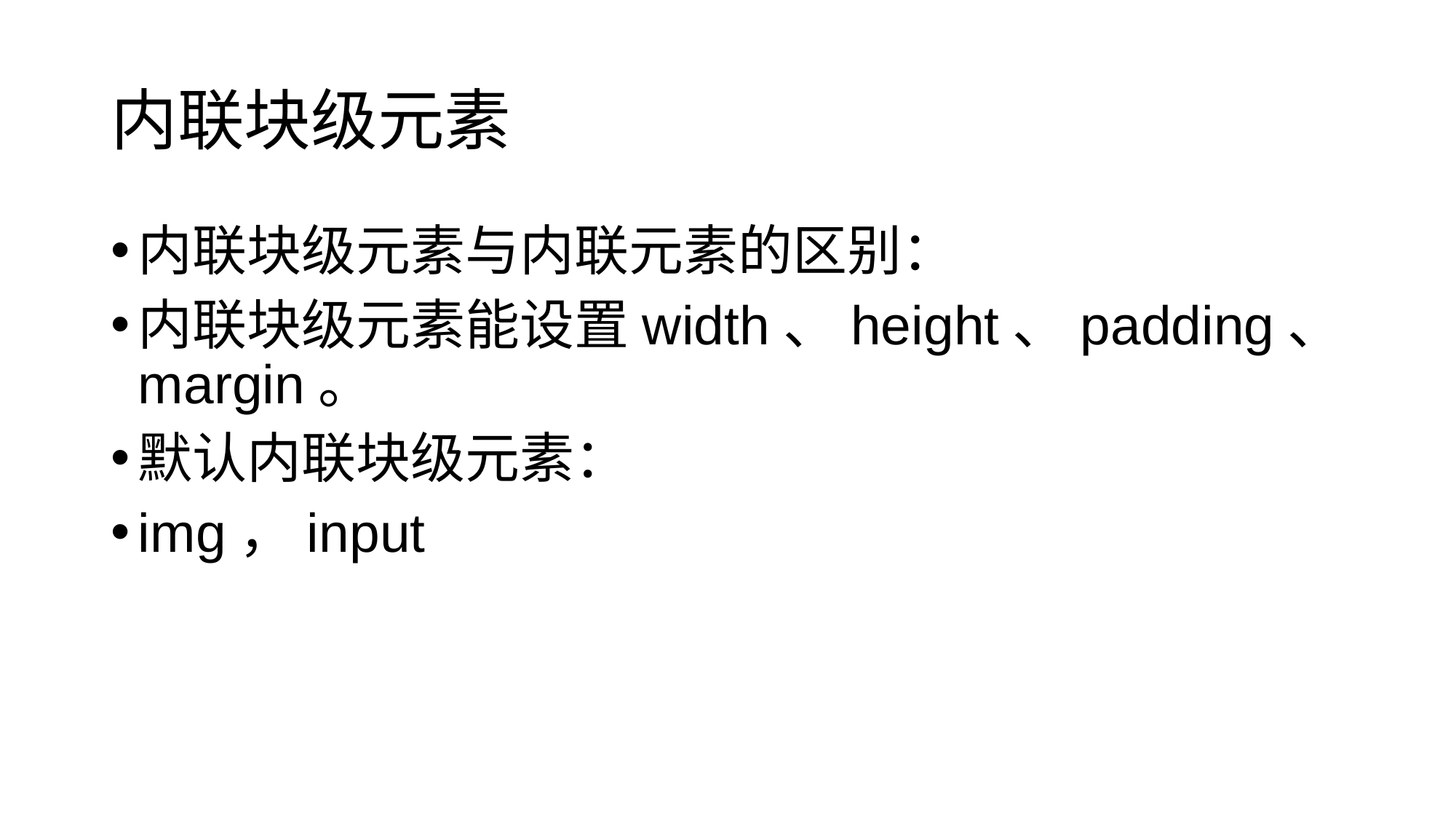

# 内联块级元素
内联块级元素与内联元素的区别：
内联块级元素能设置width、height、padding、margin。
默认内联块级元素：
img，input